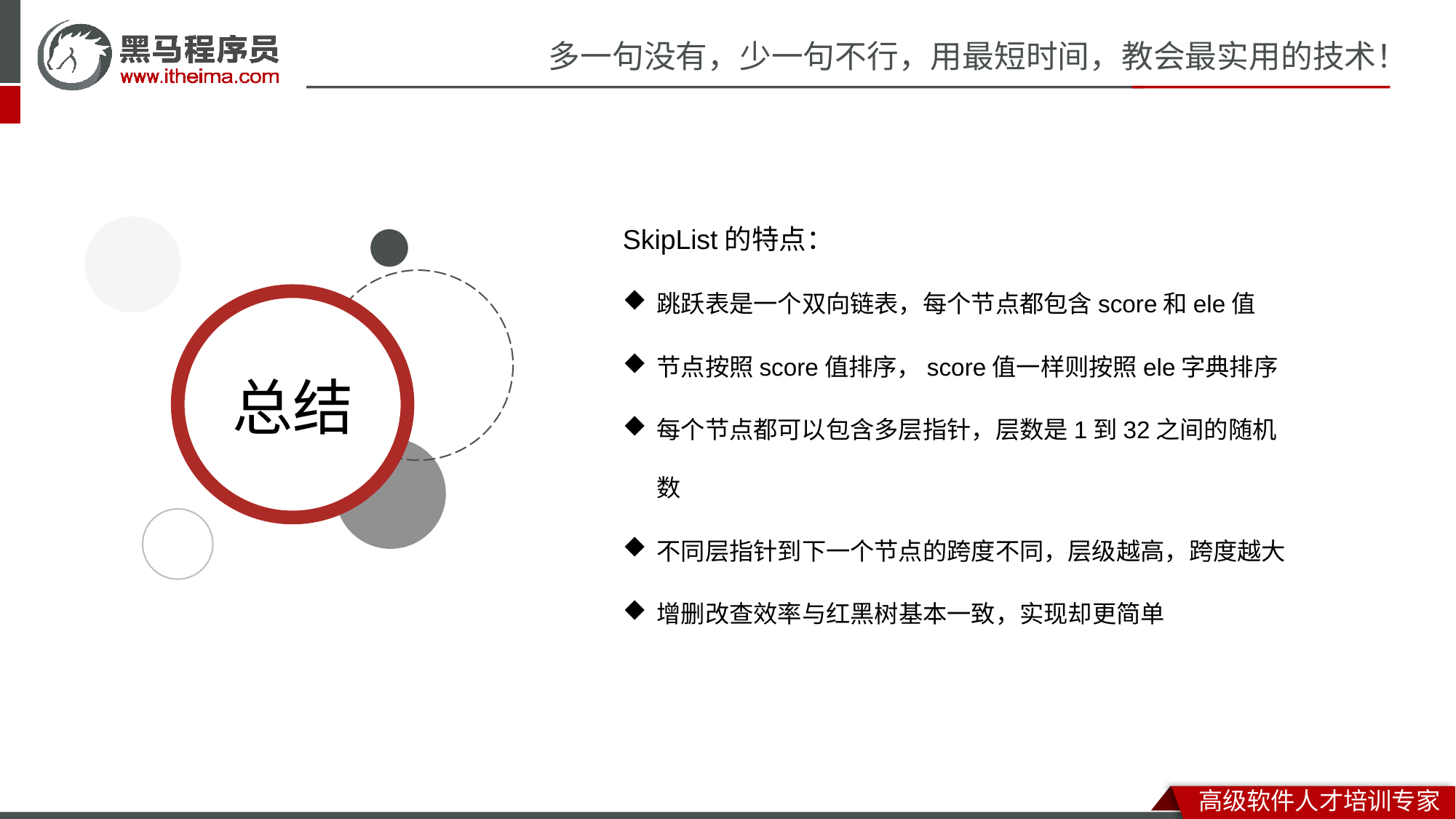

SkipList的特点：
跳跃表是一个双向链表，每个节点都包含score和ele值
节点按照score值排序，score值一样则按照ele字典排序
每个节点都可以包含多层指针，层数是1到32之间的随机数
不同层指针到下一个节点的跨度不同，层级越高，跨度越大
增删改查效率与红黑树基本一致，实现却更简单